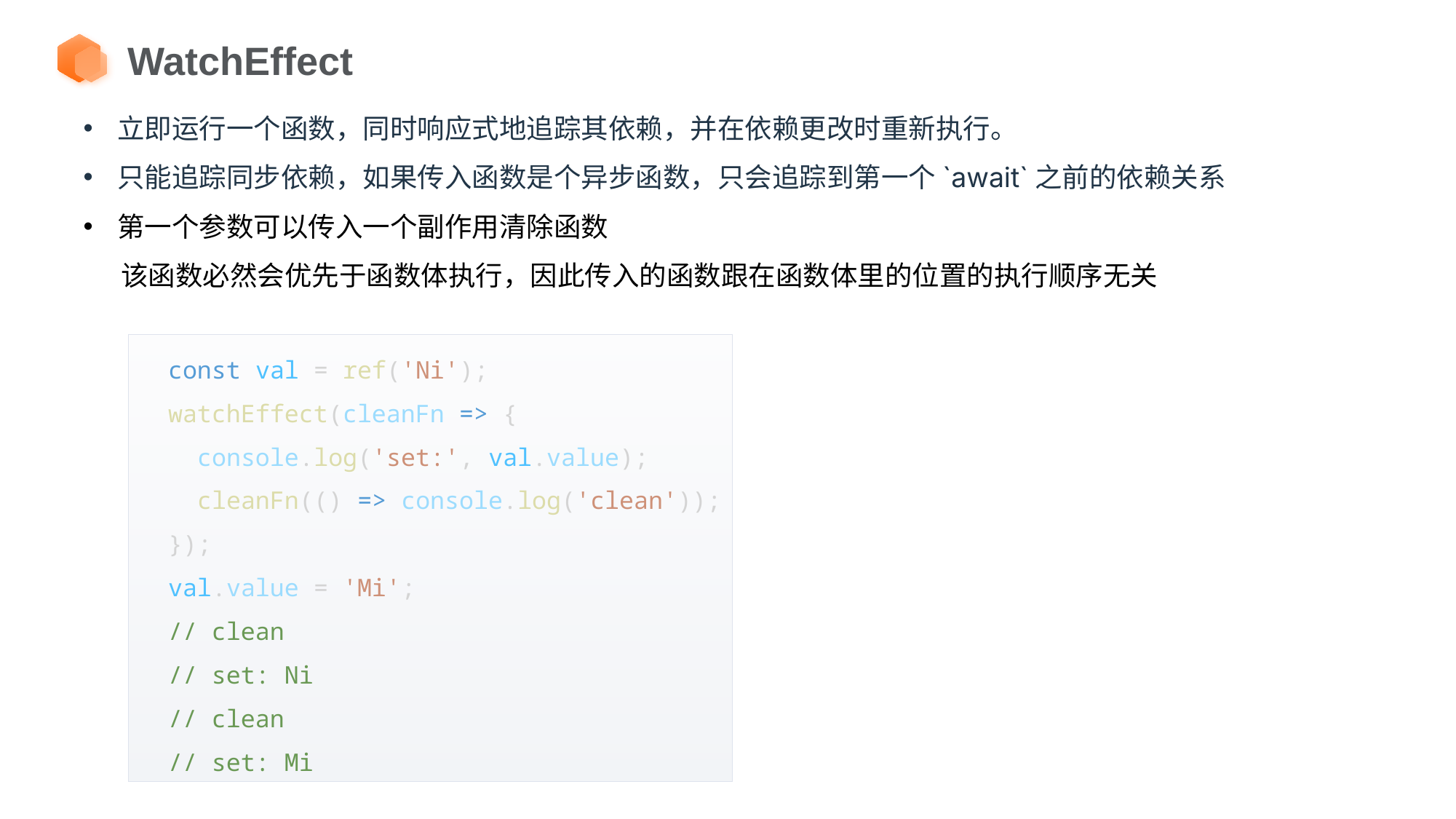

WatchEffect
立即运行一个函数，同时响应式地追踪其依赖，并在依赖更改时重新执行。
只能追踪同步依赖，如果传入函数是个异步函数，只会追踪到第一个`await`之前的依赖关系
第一个参数可以传入一个副作用清除函数
     该函数必然会优先于函数体执行，因此传入的函数跟在函数体里的位置的执行顺序无关
  const val = ref('Ni');
  watchEffect(cleanFn => {
    console.log('set:', val.value);
    cleanFn(() => console.log('clean'));
  });
  val.value = 'Mi';
  // clean
  // set: Ni
  // clean
  // set: Mi